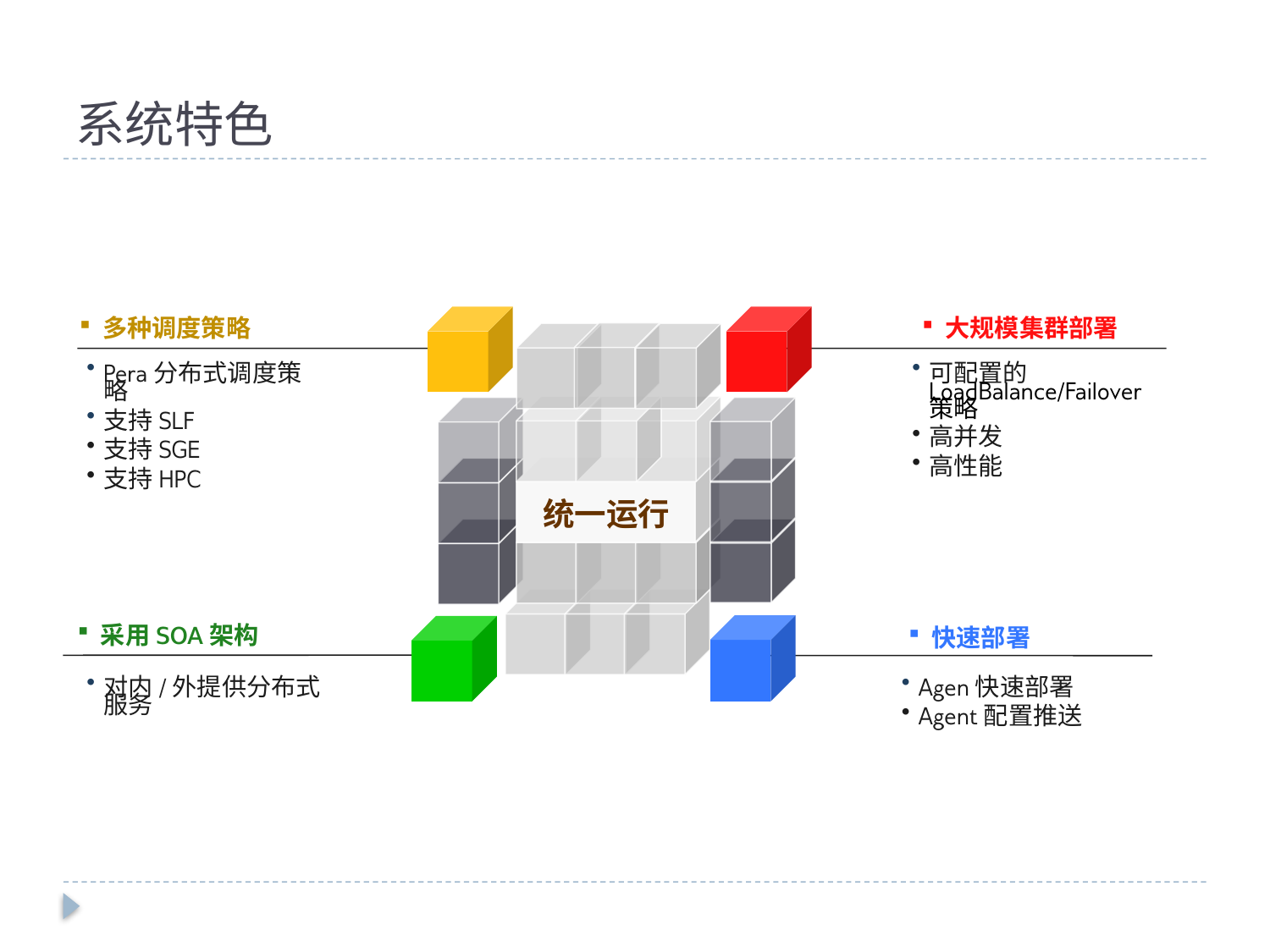

# 系统特色
 多种调度策略

统一运行

 大规模集群部署

Pera分布式调度策略
支持SLF
支持SGE
支持HPC

可配置的LoadBalance/Failover策略
高并发
高性能

 采用SOA架构
 快速部署

对内/外提供分布式服务

Agen快速部署
Agent配置推送